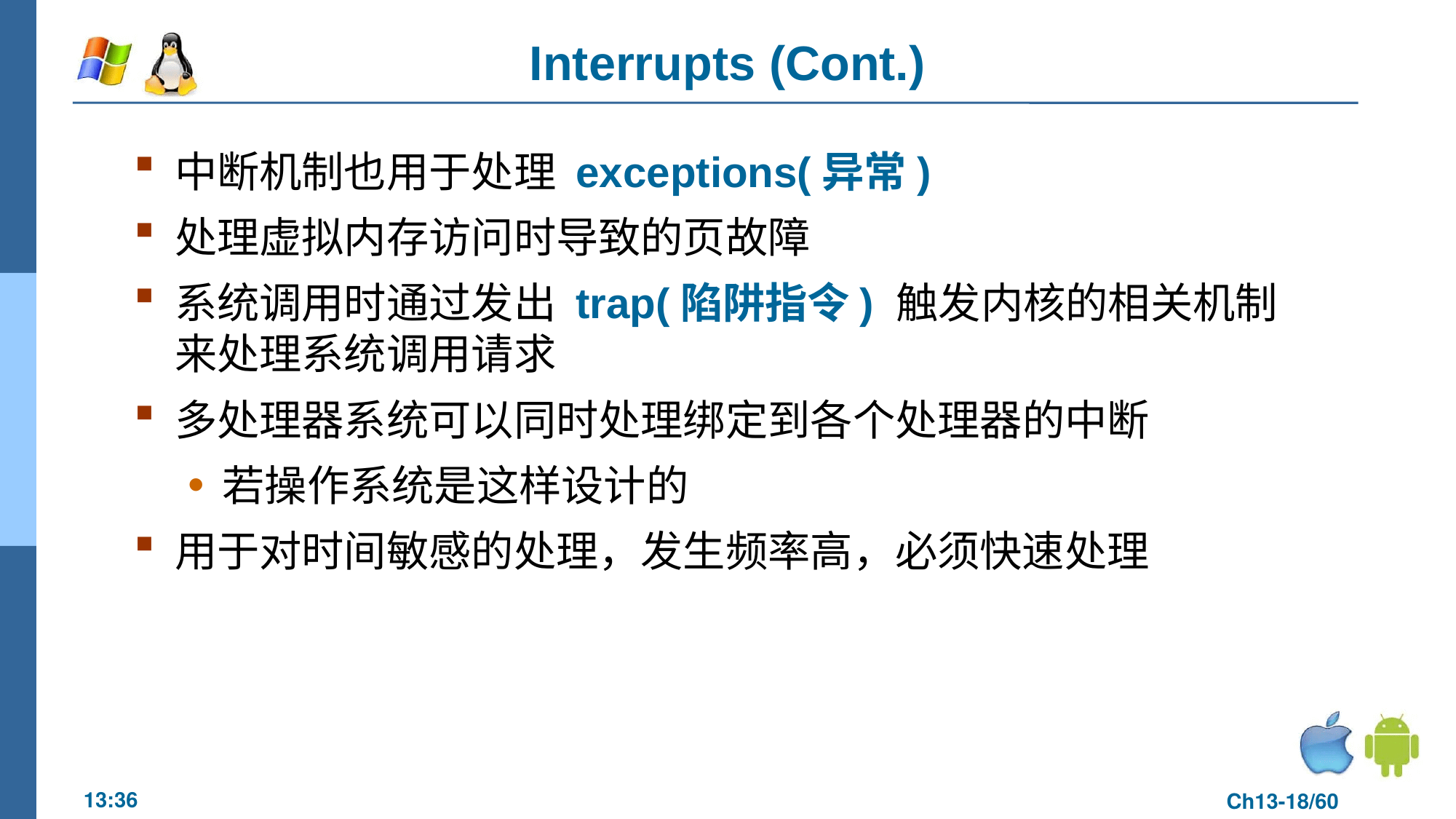

# Interrupts (Cont.)
中断机制也用于处理 exceptions(异常)
处理虚拟内存访问时导致的页故障
系统调用时通过发出 trap(陷阱指令) 触发内核的相关机制来处理系统调用请求
多处理器系统可以同时处理绑定到各个处理器的中断
若操作系统是这样设计的
用于对时间敏感的处理，发生频率高，必须快速处理